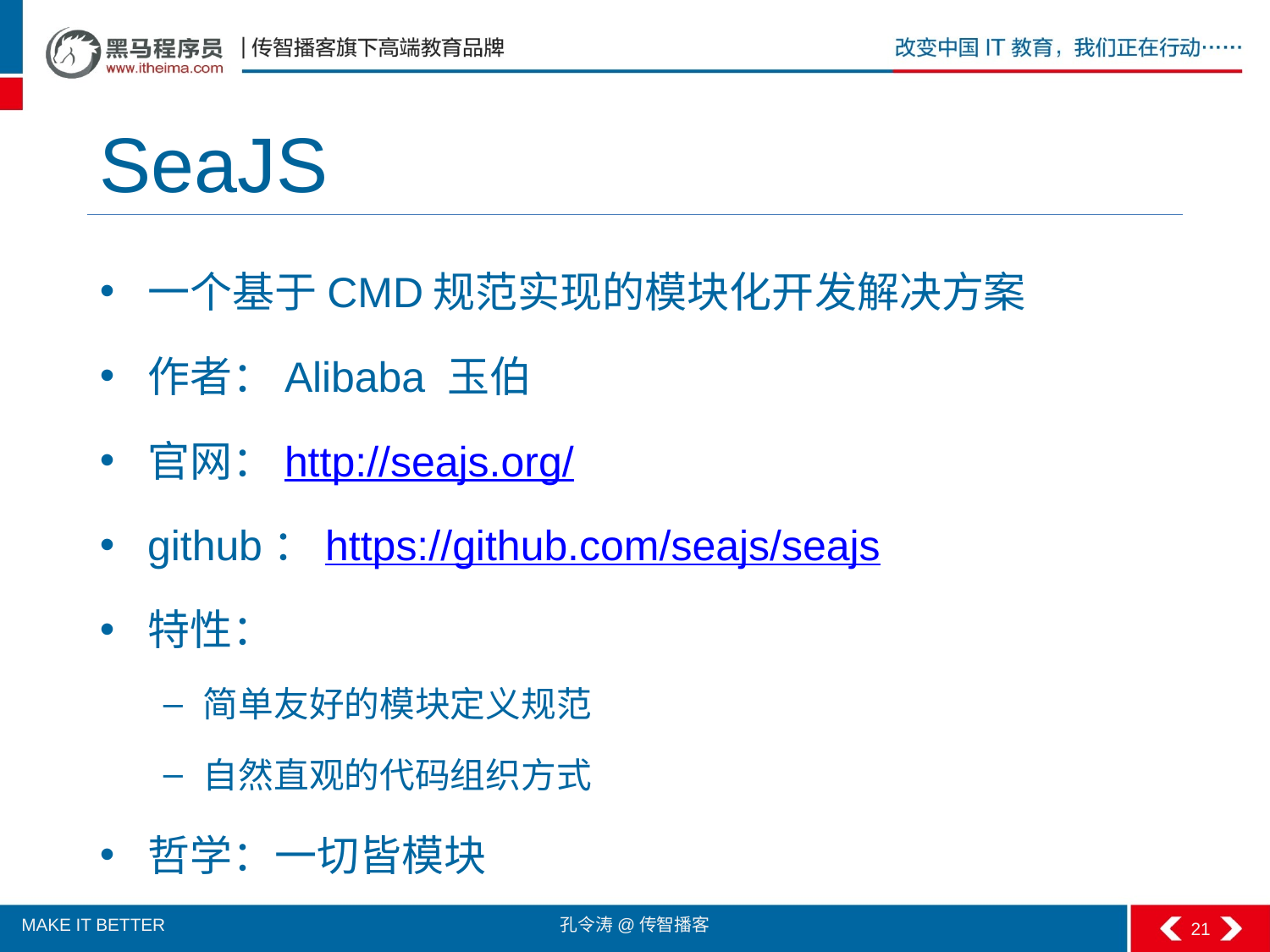

# SeaJS
一个基于CMD规范实现的模块化开发解决方案
作者：Alibaba 玉伯
官网：http://seajs.org/
github：https://github.com/seajs/seajs
特性：
简单友好的模块定义规范
自然直观的代码组织方式
哲学：一切皆模块

21
孔令涛@传智播客
MAKE IT BETTER